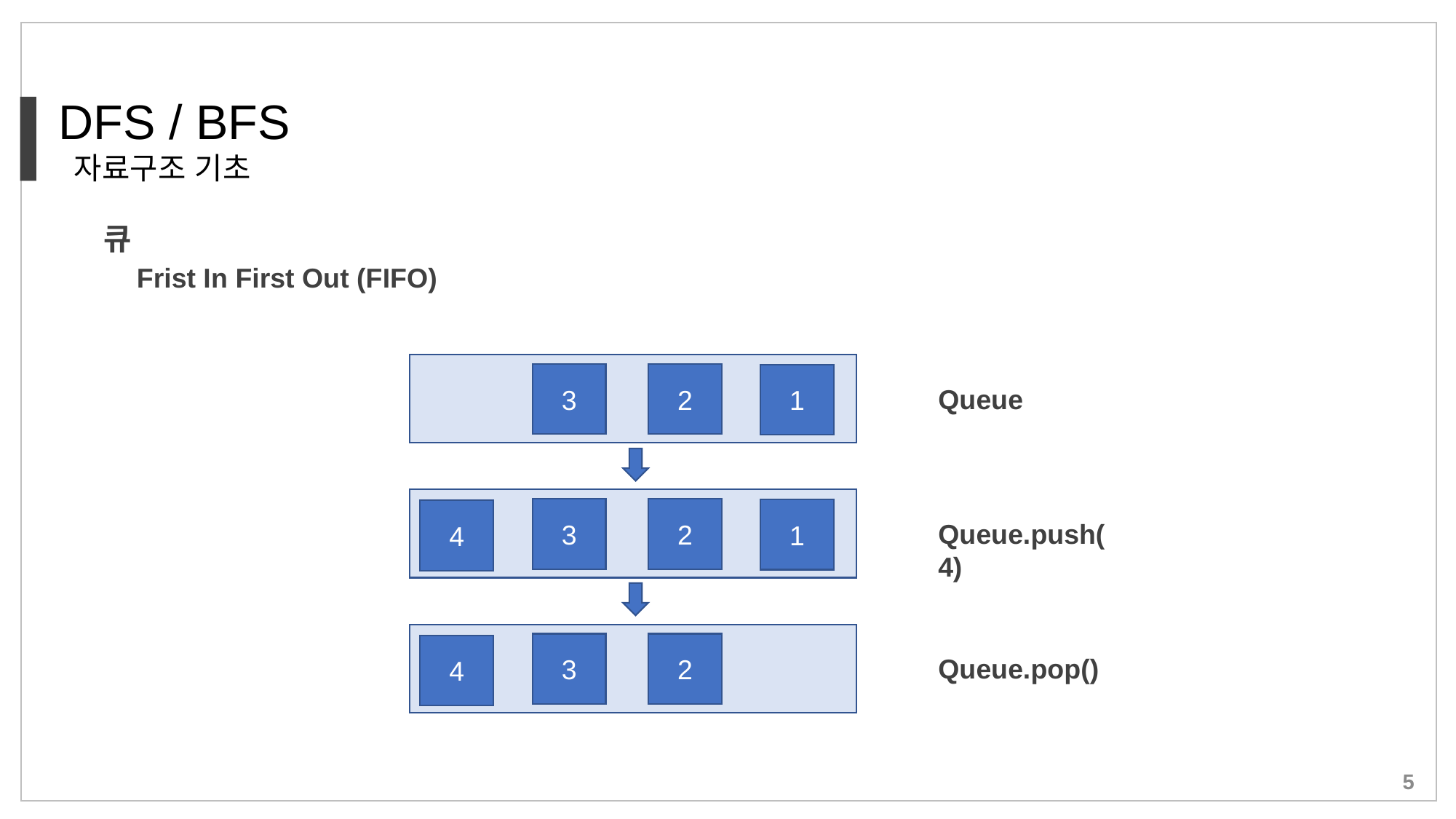

DFS / BFS
 자료구조 기초

큐
Frist In First Out (FIFO)

3
2
1
Queue

3
2
1
4
Queue.push(4)

3
2
4
Queue.pop()
5